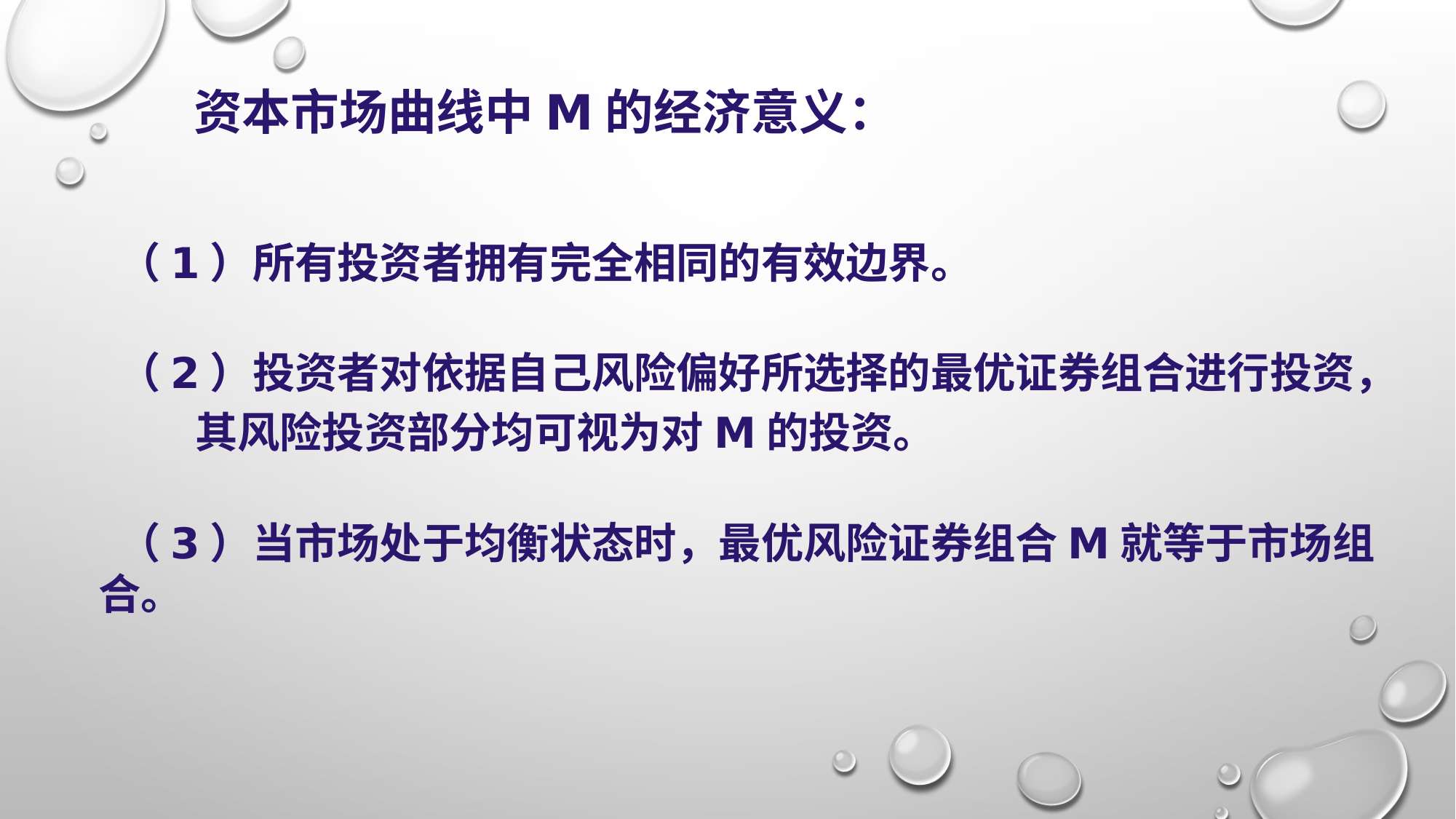

资本市场曲线中M的经济意义：
 （1）所有投资者拥有完全相同的有效边界。
 （2）投资者对依据自己风险偏好所选择的最优证券组合进行投资，
         其风险投资部分均可视为对M的投资。
 （3）当市场处于均衡状态时，最优风险证券组合M就等于市场组合。